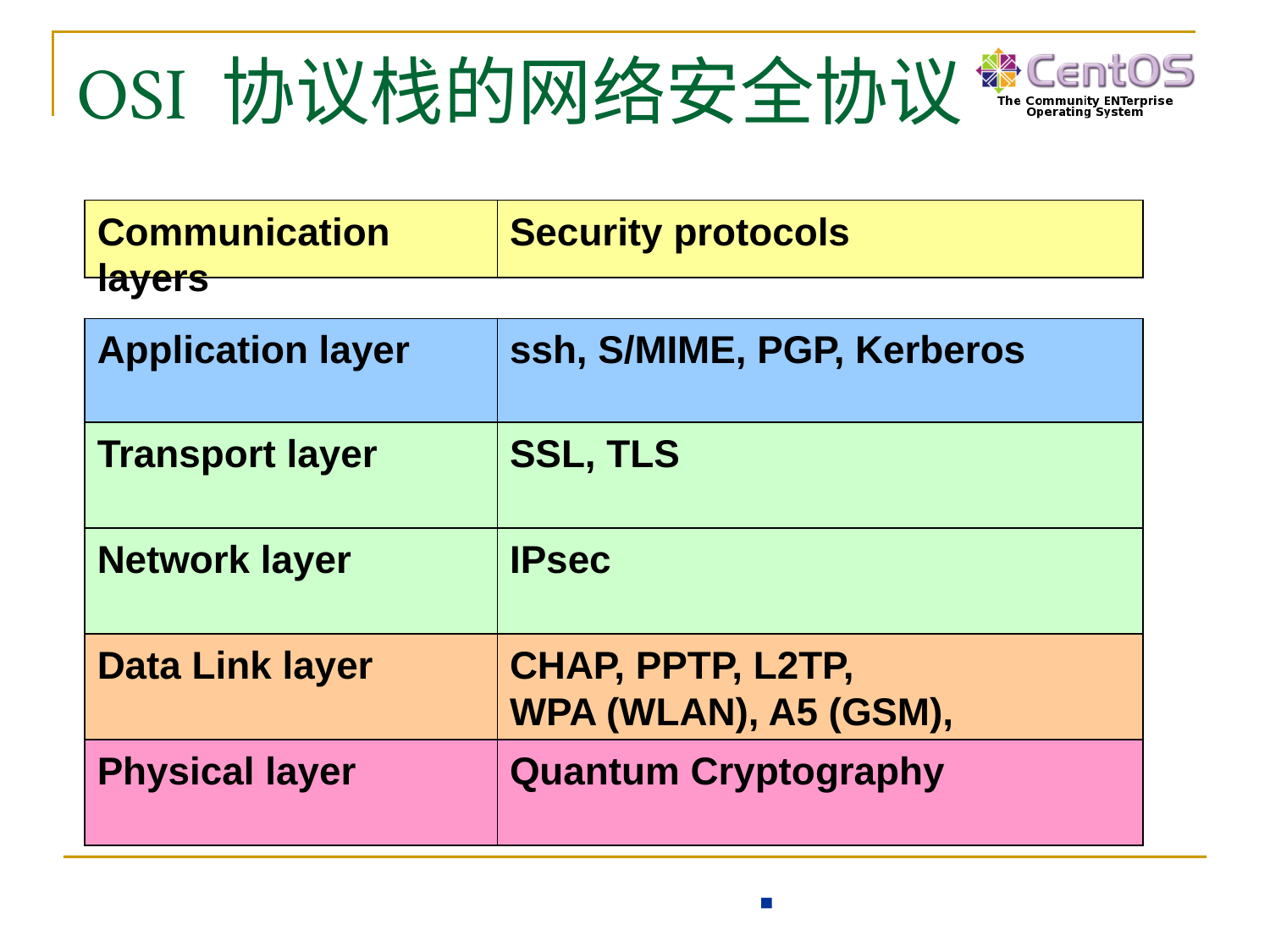

# OSI 协议栈的网络安全协议
Communication layers
Security protocols
Application layer
ssh, S/MIME, PGP, Kerberos
Transport layer
SSL, TLS
Network layer
IPsec
Data Link layer
CHAP, PPTP, L2TP,
WPA (WLAN), A5 (GSM), Bluetooth
Physical layer
Quantum Cryptography